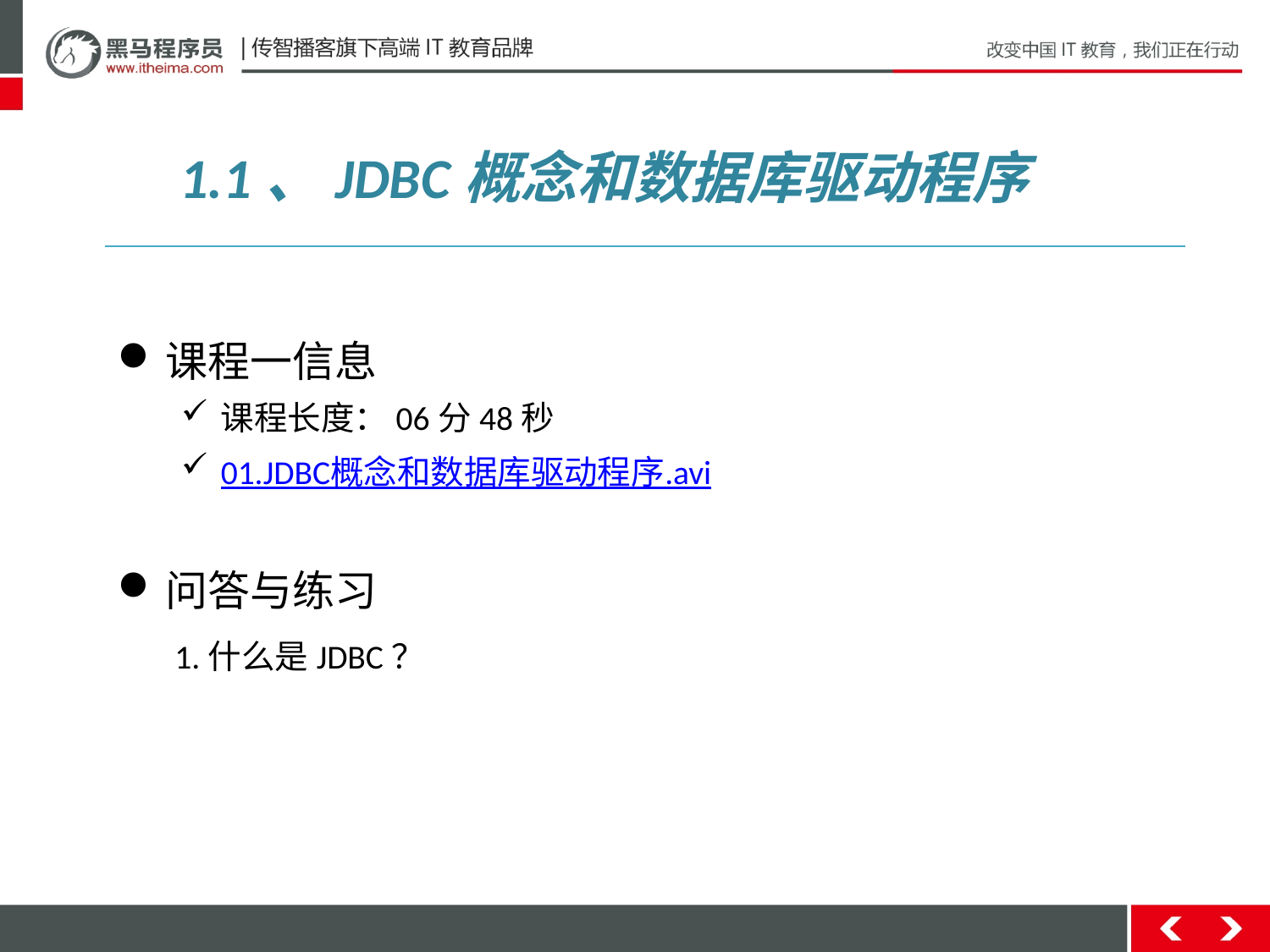

1.1、JDBC概念和数据库驱动程序

课程一信息
课程长度：06分48秒
01.JDBC概念和数据库驱动程序.avi

问答与练习
      1.什么是JDBC？